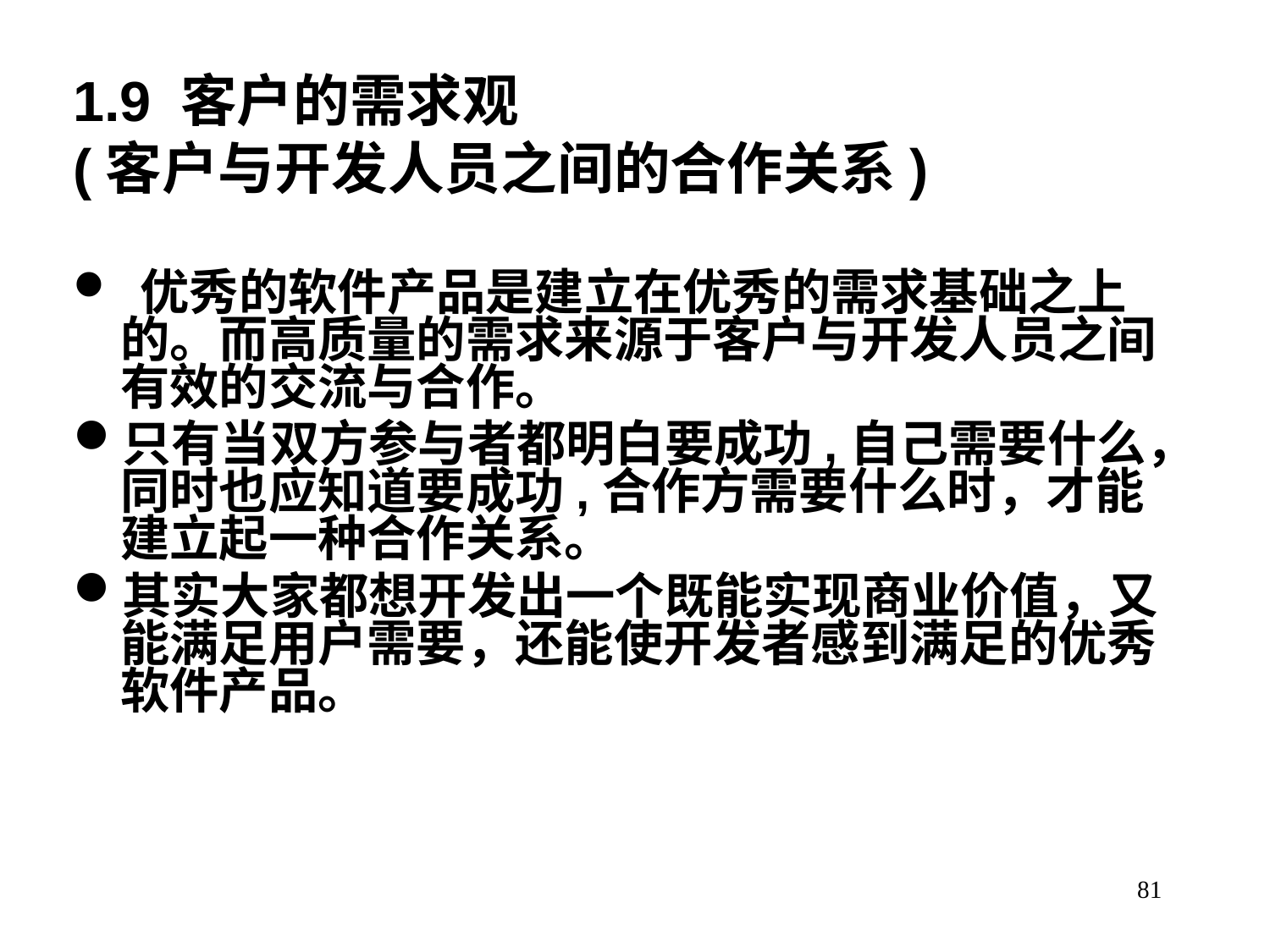

# 1.9 客户的需求观 (客户与开发人员之间的合作关系)
 优秀的软件产品是建立在优秀的需求基础之上的。而高质量的需求来源于客户与开发人员之间有效的交流与合作。
只有当双方参与者都明白要成功,自己需要什么，同时也应知道要成功,合作方需要什么时，才能建立起一种合作关系。
其实大家都想开发出一个既能实现商业价值，又能满足用户需要，还能使开发者感到满足的优秀软件产品。

81